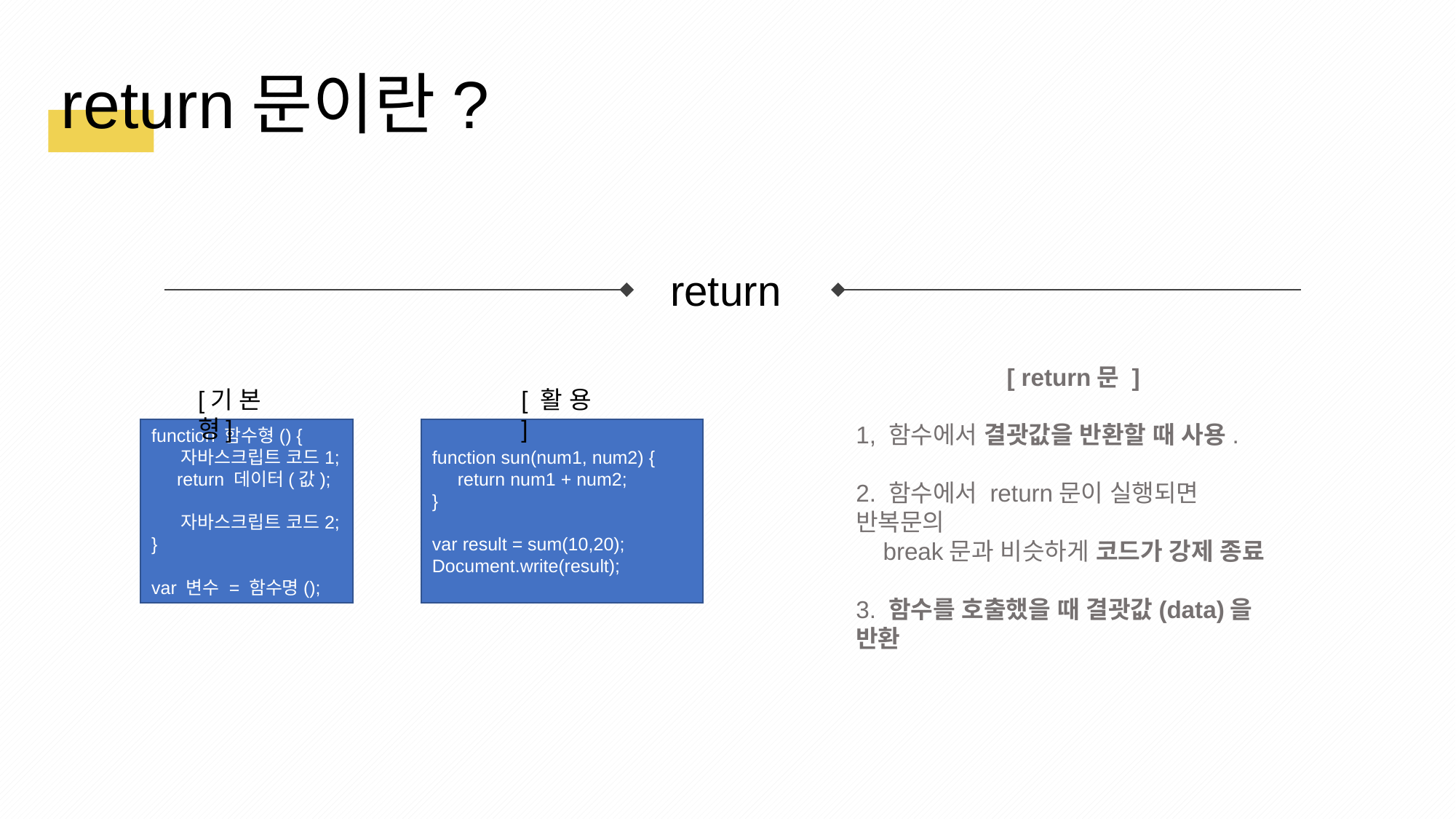

return문이란?

return

[ return문 ]

1, 함수에서 결괏값을 반환할 때 사용.

2. 함수에서 return문이 실행되면 반복문의
    break문과 비슷하게 코드가 강제 종료

3. 함수를 호출했을 때 결괏값(data)을 반환
[기 본 형]
function 함수형() {
     자바스크립트 코드1;
     return 데이터(값);

     자바스크립트 코드2;
}

var 변수 = 함수명();
[ 활 용 ]
function sun(num1, num2) {
     return num1 + num2;
}

var result = sum(10,20);
Document.write(result);